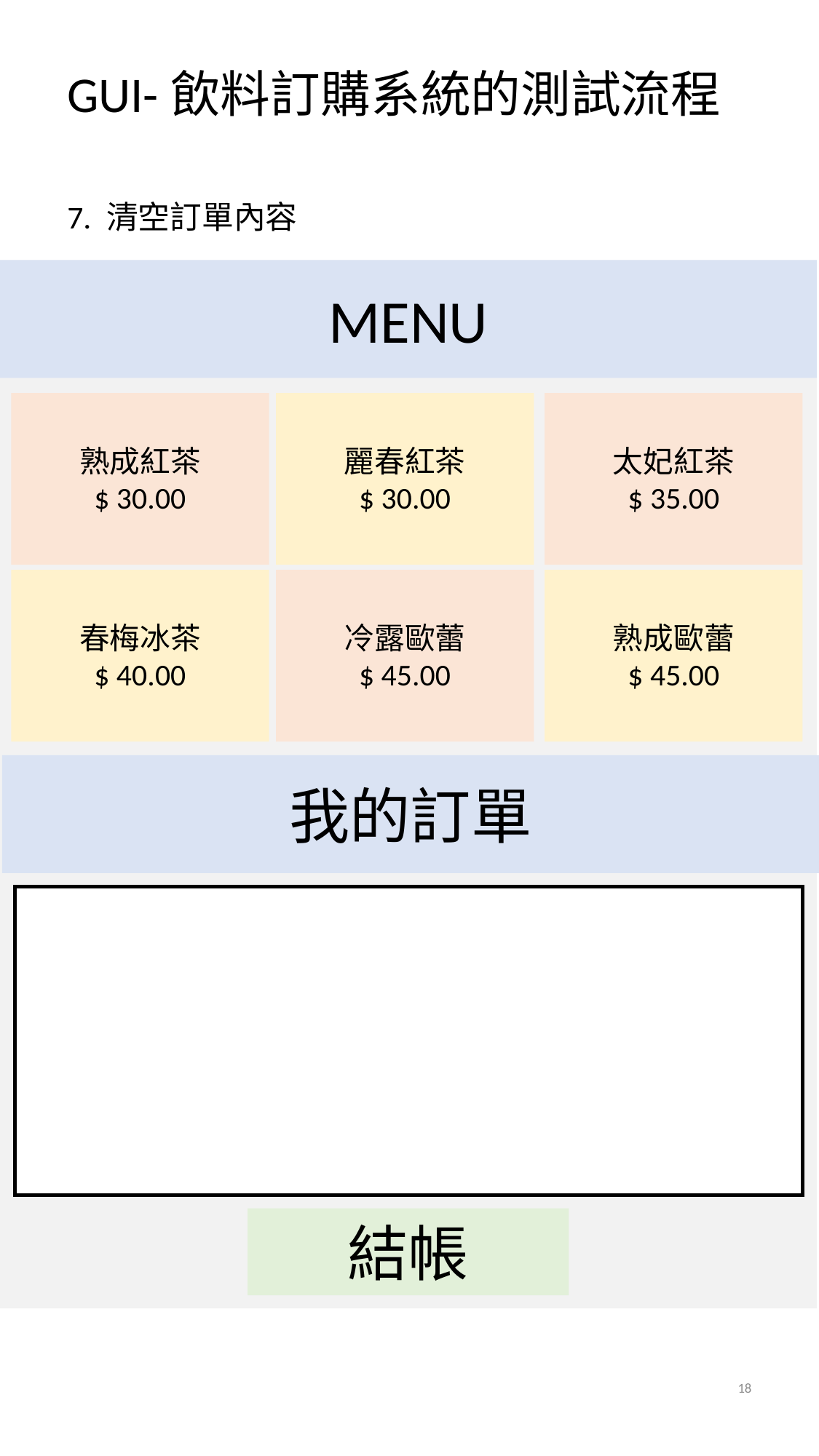

# GUI-飲料訂購系統的測試流程
7. 清空訂單內容
MENU

熟成紅茶
$ 30.00
麗春紅茶
$ 30.00
太妃紅茶
$ 35.00
春梅冰茶
$ 40.00
冷露歐蕾
$ 45.00
熟成歐蕾
$ 45.00
我的訂單

結帳
18